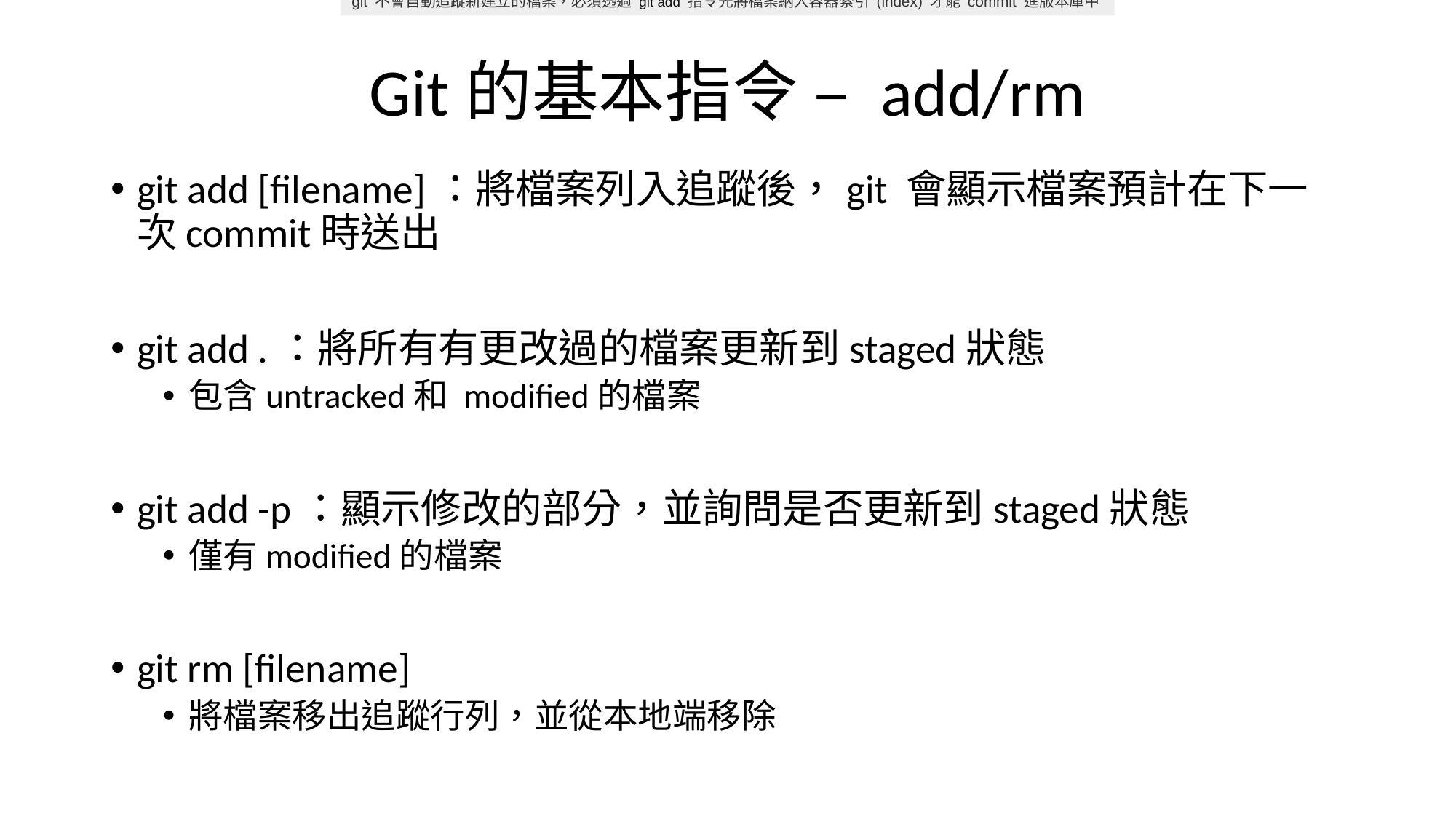

git 不會自動追蹤新建立的檔案，必須透過 git add 指令先將檔案納入容器索引 (index) 才能 commit 進版本庫中
# Git的基本指令 – add/rm
git add [filename]：將檔案列入追蹤後，git 會顯示檔案預計在下一次commit時送出

git add .：將所有有更改過的檔案更新到staged狀態
包含untracked和 modified的檔案

git add -p：顯示修改的部分，並詢問是否更新到staged狀態
僅有modified的檔案

git rm [filename]
將檔案移出追蹤行列，並從本地端移除